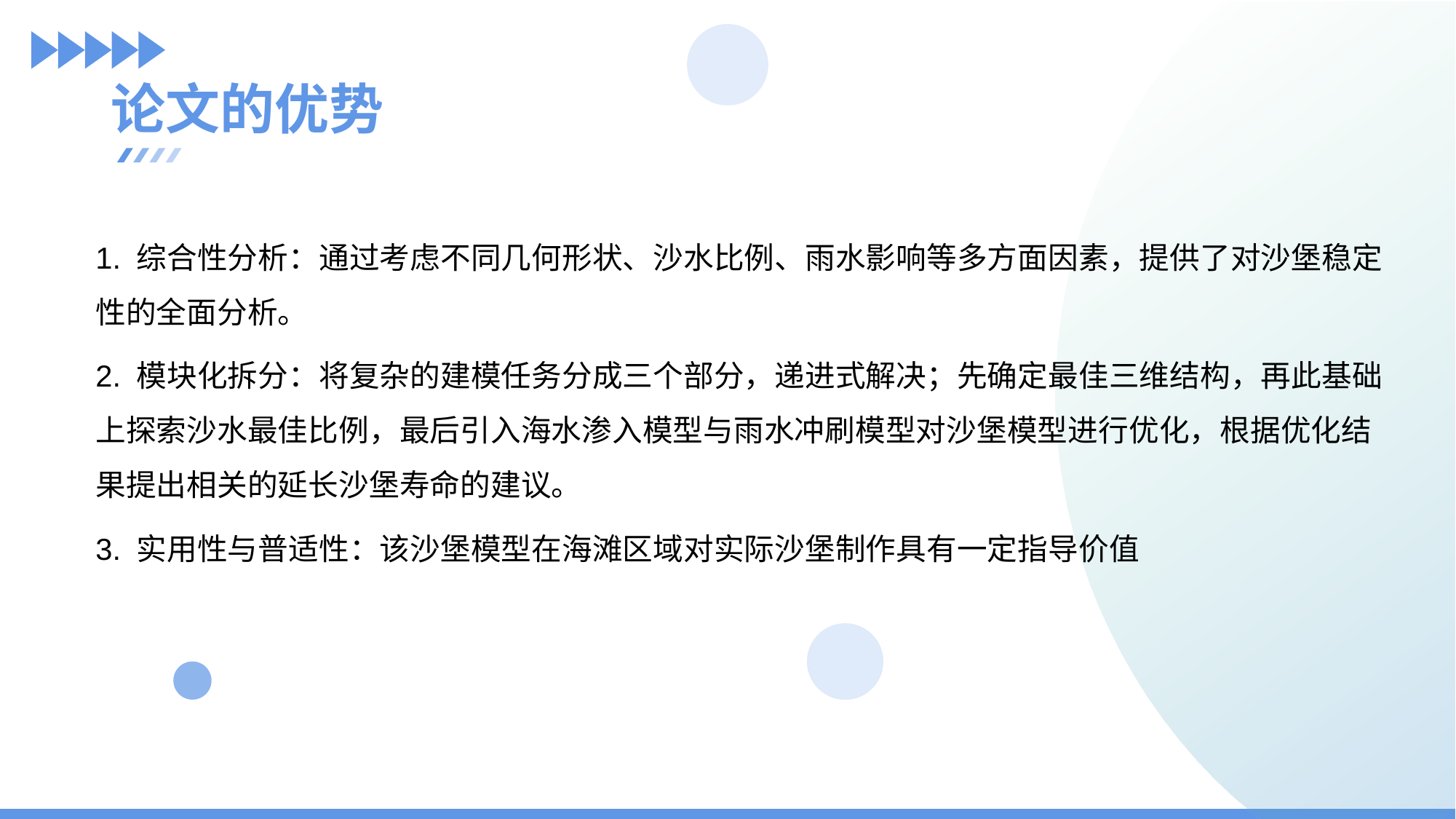

论文的优势

1. 综合性分析：通过考虑不同几何形状、沙水比例、雨水影响等多方面因素，提供了对沙堡稳定性的全面分析。
2. 模块化拆分：将复杂的建模任务分成三个部分，递进式解决；先确定最佳三维结构，再此基础上探索沙水最佳比例，最后引入海水渗入模型与雨水冲刷模型对沙堡模型进行优化，根据优化结果提出相关的延长沙堡寿命的建议。
3. 实用性与普适性：该沙堡模型在海滩区域对实际沙堡制作具有一定指导价值
关键词1
关键词2
关键词3
关键词4